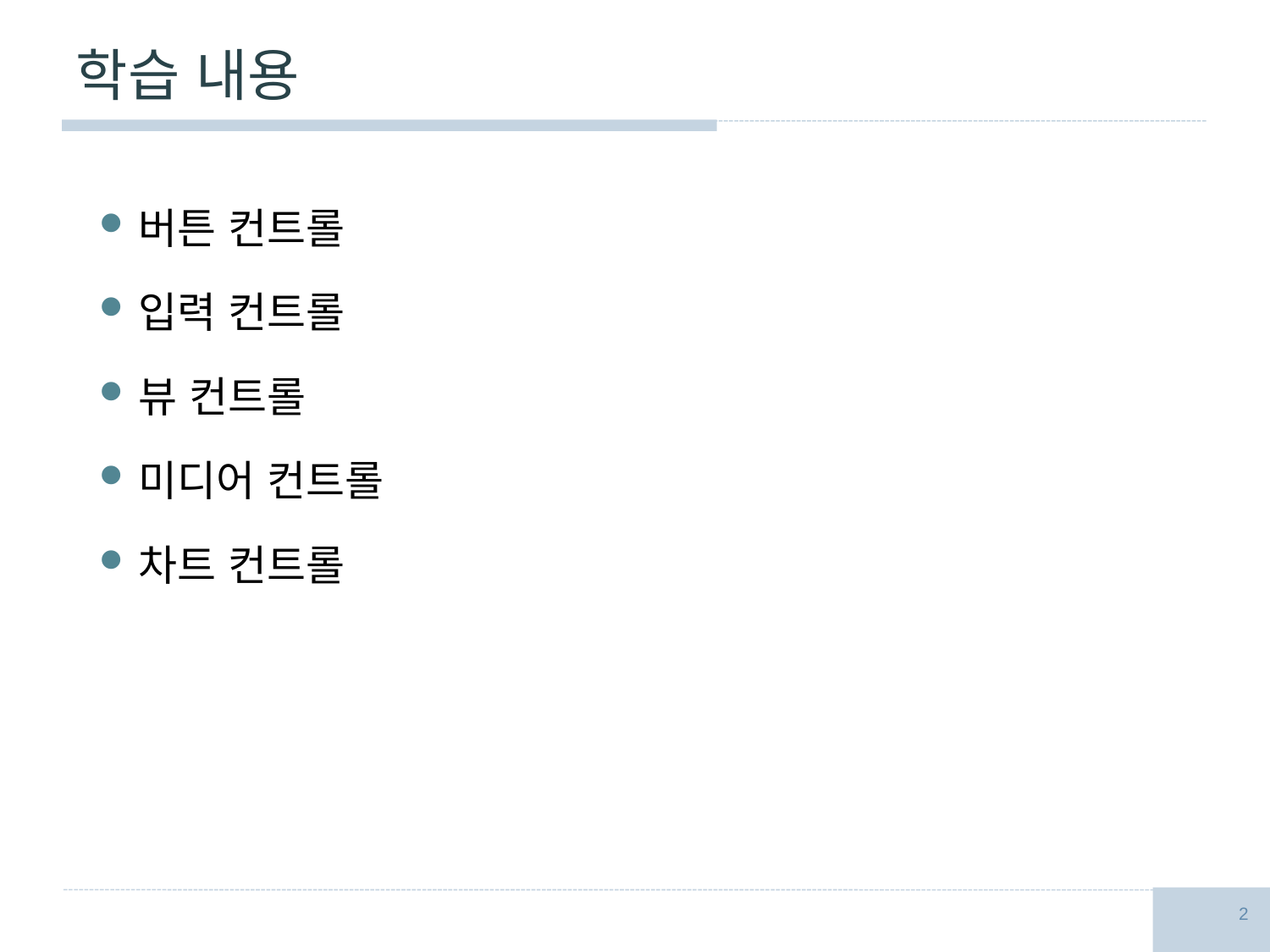

# 학습 내용
버튼 컨트롤
입력 컨트롤
뷰 컨트롤
미디어 컨트롤
차트 컨트롤